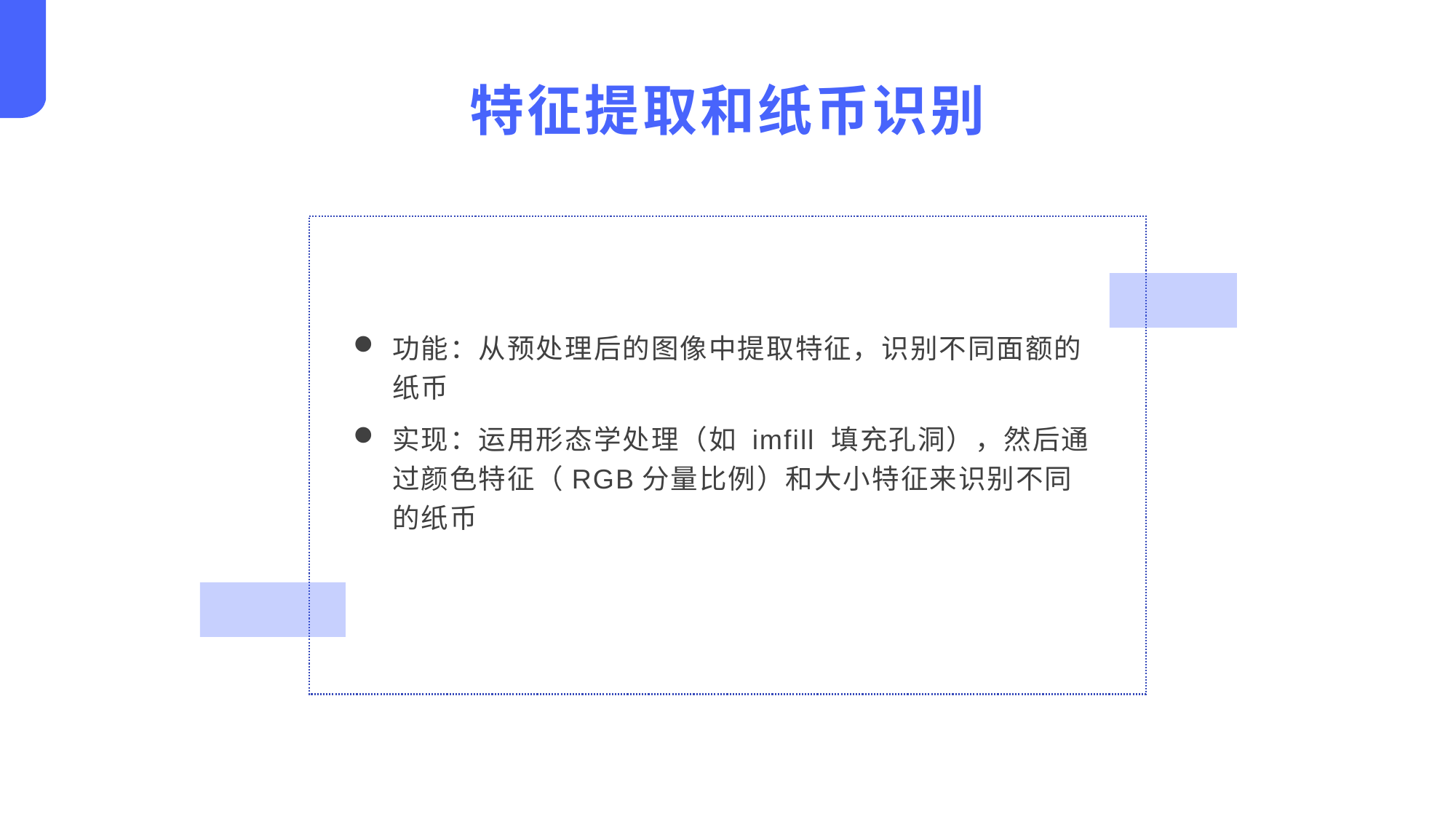

特征提取和纸币识别

功能：从预处理后的图像中提取特征，识别不同面额的纸币
实现：运用形态学处理（如 imfill 填充孔洞），然后通过颜色特征（RGB分量比例）和大小特征来识别不同的纸币